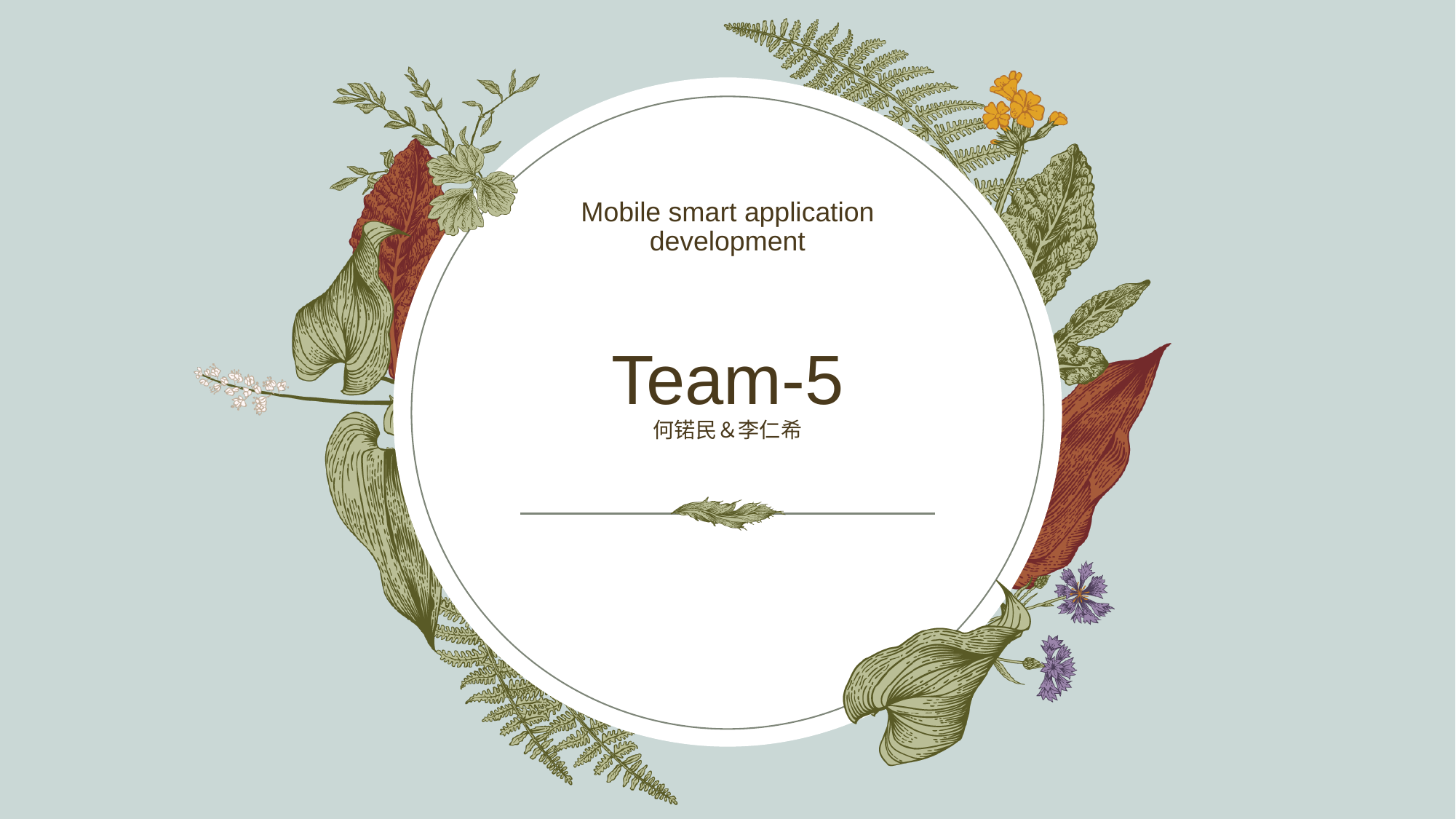

Mobile smart application development
# Team-5 何锘民＆李仁希